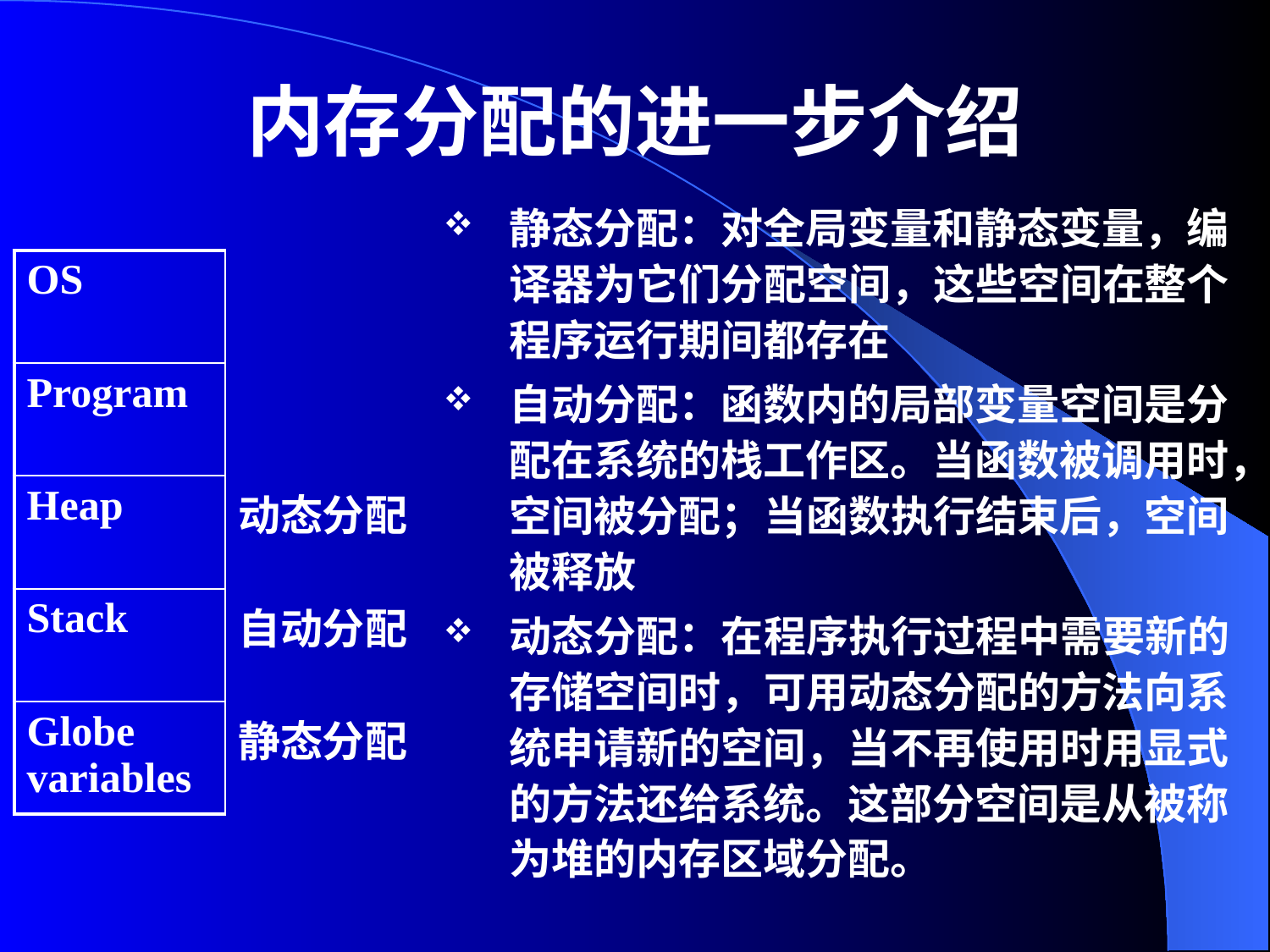

# 内存分配的进一步介绍
静态分配：对全局变量和静态变量，编译器为它们分配空间，这些空间在整个程序运行期间都存在
自动分配：函数内的局部变量空间是分配在系统的栈工作区。当函数被调用时，空间被分配；当函数执行结束后，空间被释放
动态分配：在程序执行过程中需要新的存储空间时，可用动态分配的方法向系统申请新的空间，当不再使用时用显式的方法还给系统。这部分空间是从被称为堆的内存区域分配。
| OS |  |
| --- | --- |
| Program |  |
| Heap | 动态分配 |
| Stack | 自动分配 |
| Globe variables | 静态分配 |